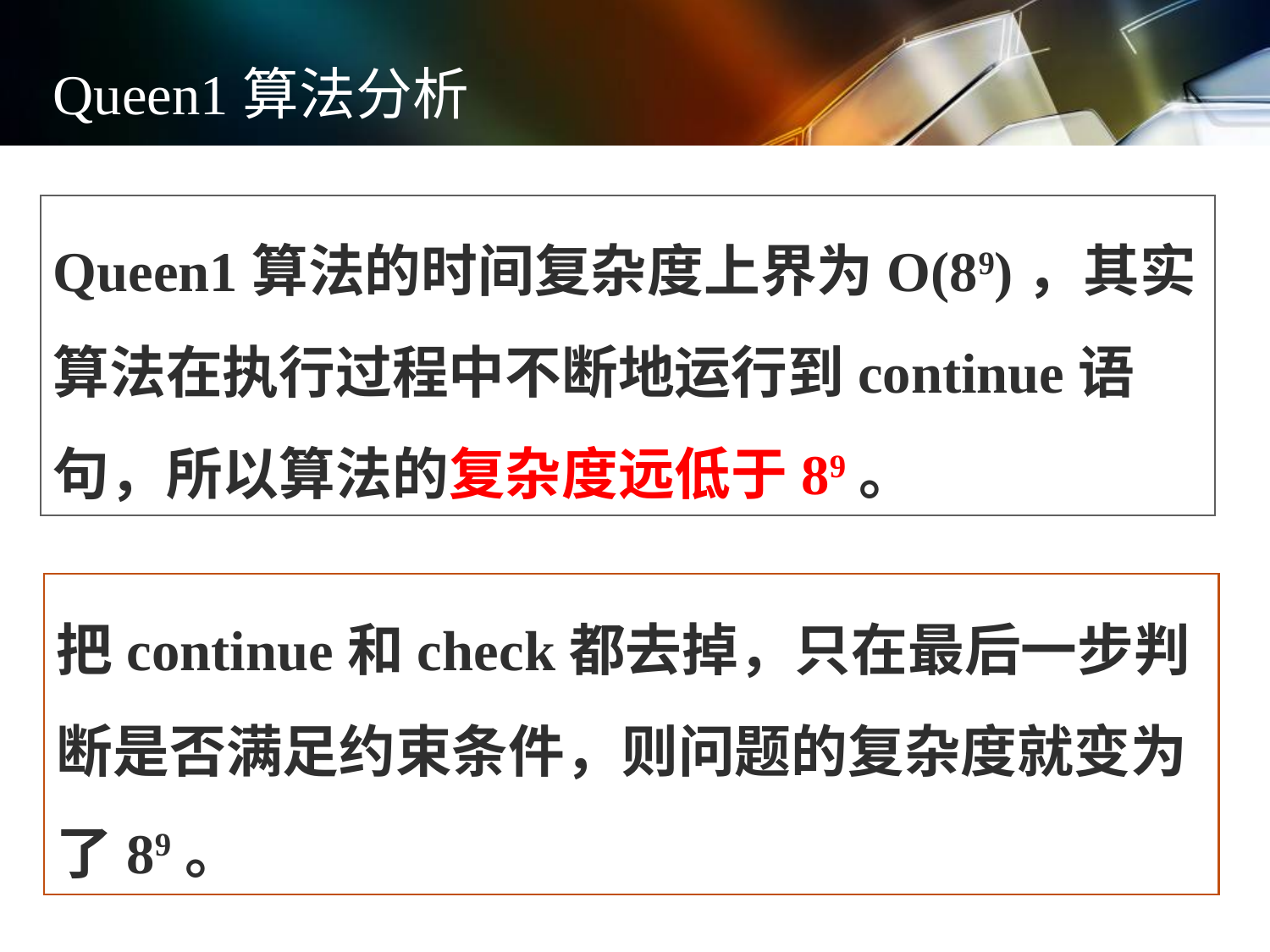

Queen1算法分析
Queen1算法的时间复杂度上界为O(89)，其实算法在执行过程中不断地运行到continue语句，所以算法的复杂度远低于89。
把continue和check都去掉，只在最后一步判断是否满足约束条件，则问题的复杂度就变为了89。